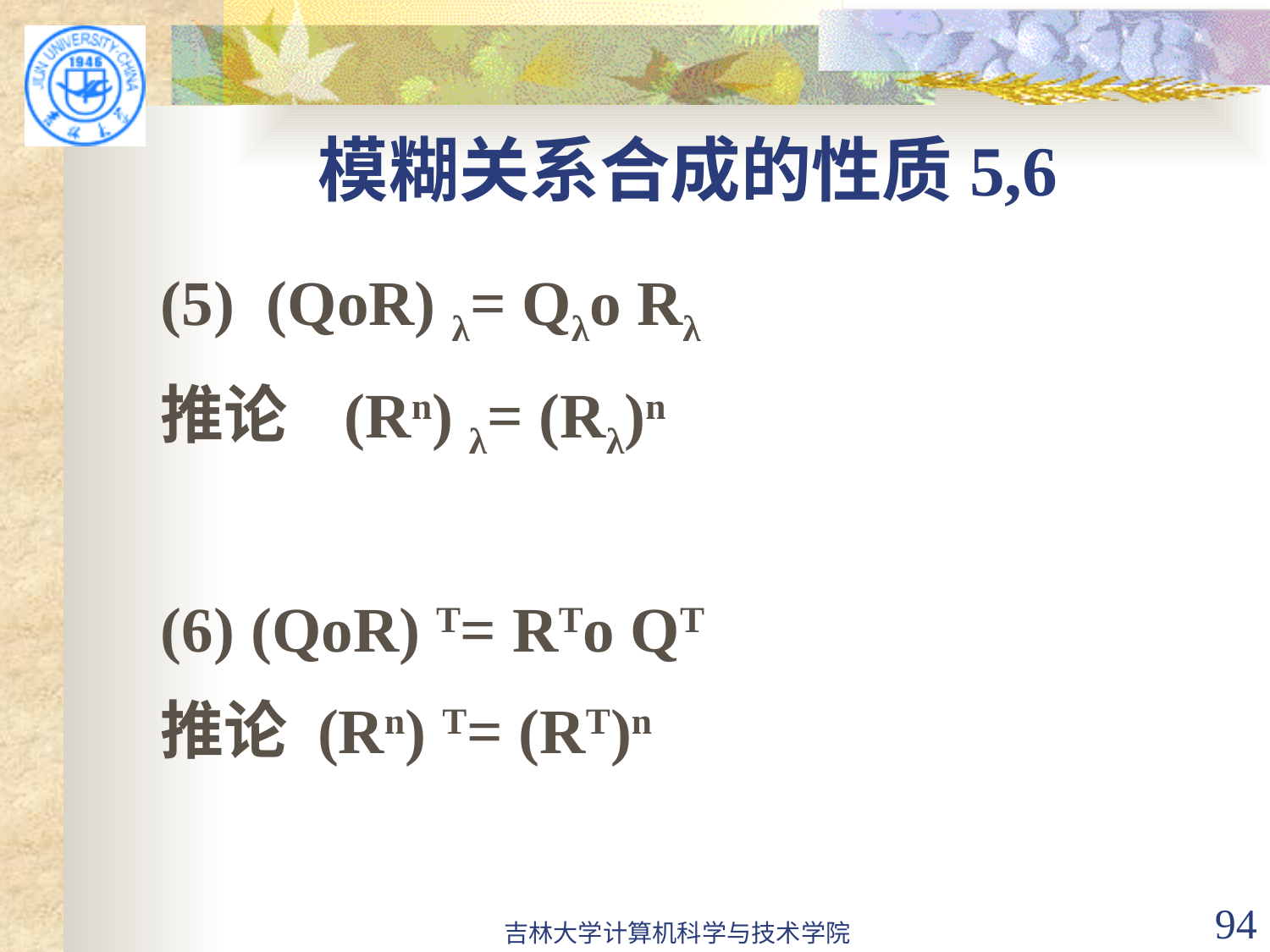

# 模糊关系合成的性质5,6
(5)  (QоR) λ= Qλо Rλ
推论     (Rn) λ= (Rλ)n

(6) (QоR) T= RTо QT
推论 (Rn) T= (RT)n
吉林大学计算机科学与技术学院
94